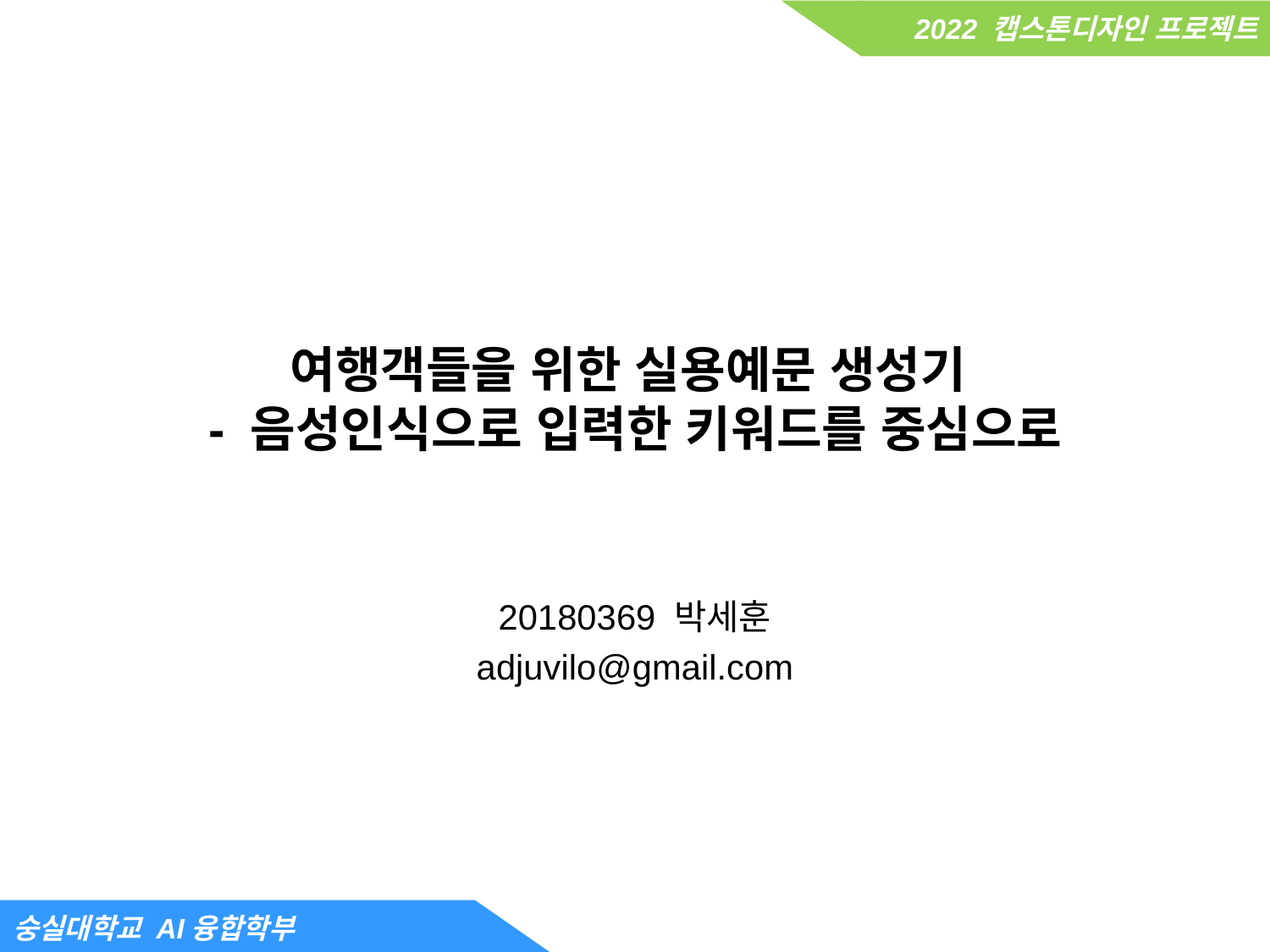

# 여행객들을 위한 실용예문 생성기 - 음성인식으로 입력한 키워드를 중심으로

20180369 박세훈
adjuvilo@gmail.com